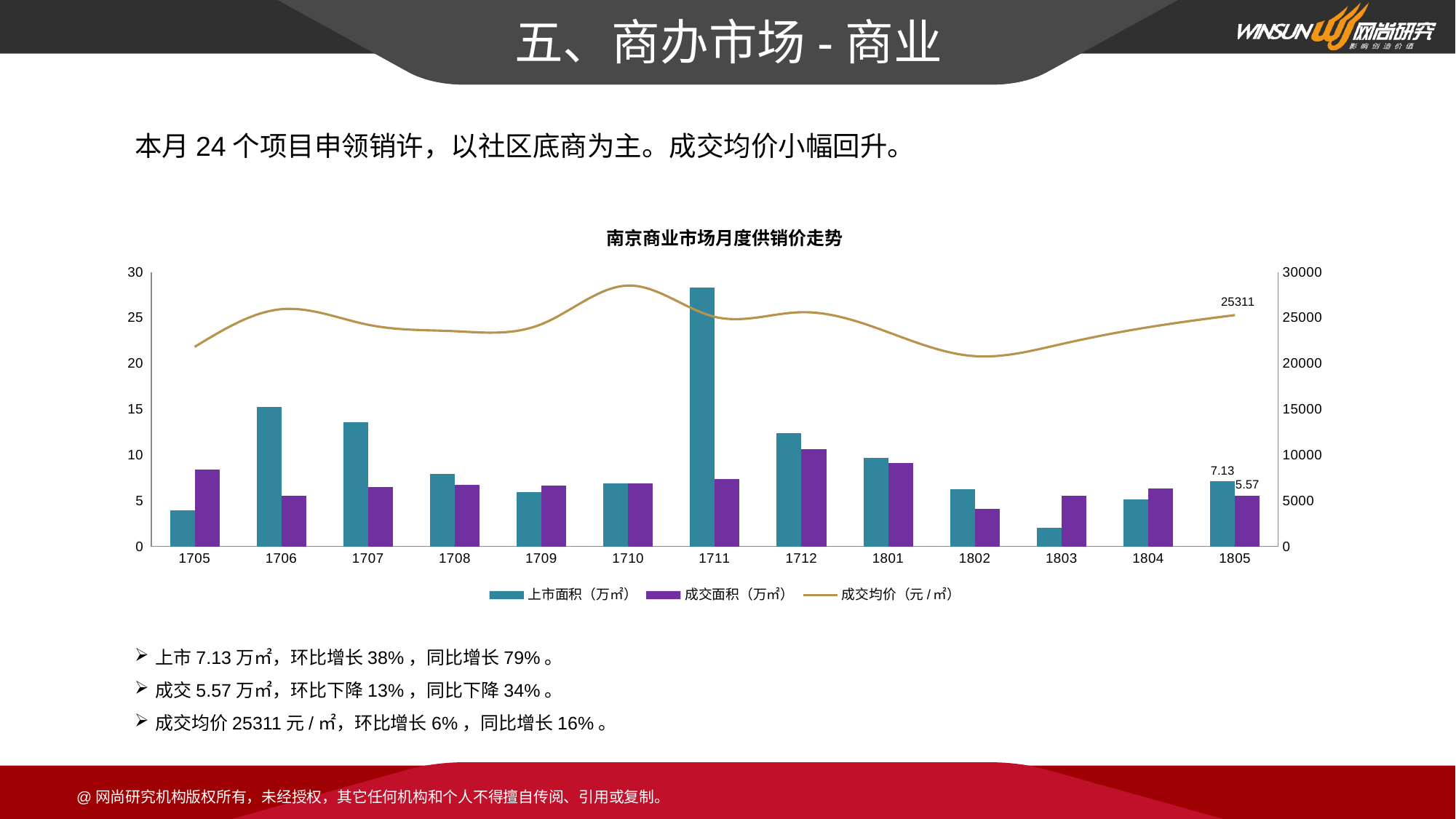

# 五、商办市场-商业
本月24个项目申领销许，以社区底商为主。成交均价小幅回升。

### Chart: 南京商业市场月度供销价走势

| Category | 上市面积（万㎡） | 成交面积（万㎡） | 成交均价（元/㎡） |
|---|---|---|---|
| 1705 | 3.98 | 8.4 | 21839.0 |
| 1706 | 15.3 | 5.57 | 25956.0 |
| 1707 | 13.62 | 6.54 | 24253.0 |
| 1708 | 7.91 | 6.72 | 23546.0 |
| 1709 | 5.94 | 6.71 | 24313.0 |
| 1710 | 6.92 | 6.95 | 28542.0 |
| 1711 | 28.35 | 7.37 | 25115.0 |
| 1712 | 12.38 | 10.64 | 25624.0 |
| 1801 | 9.71 | 9.12 | 23437.0 |
| 1802 | 6.3 | 4.11 | 20821.0 |
| 1803 | 2.09 | 5.56 | 22144.0 |
| 1804 | 5.15 | 6.39 | 23982.0 |
| 1805 | 7.13 | 5.57 | 25311.0 |
上市7.13万㎡，环比增长38%，同比增长79%。
成交5.57万㎡，环比下降13%，同比下降34%。
成交均价25311元/㎡，环比增长6%，同比增长16%。